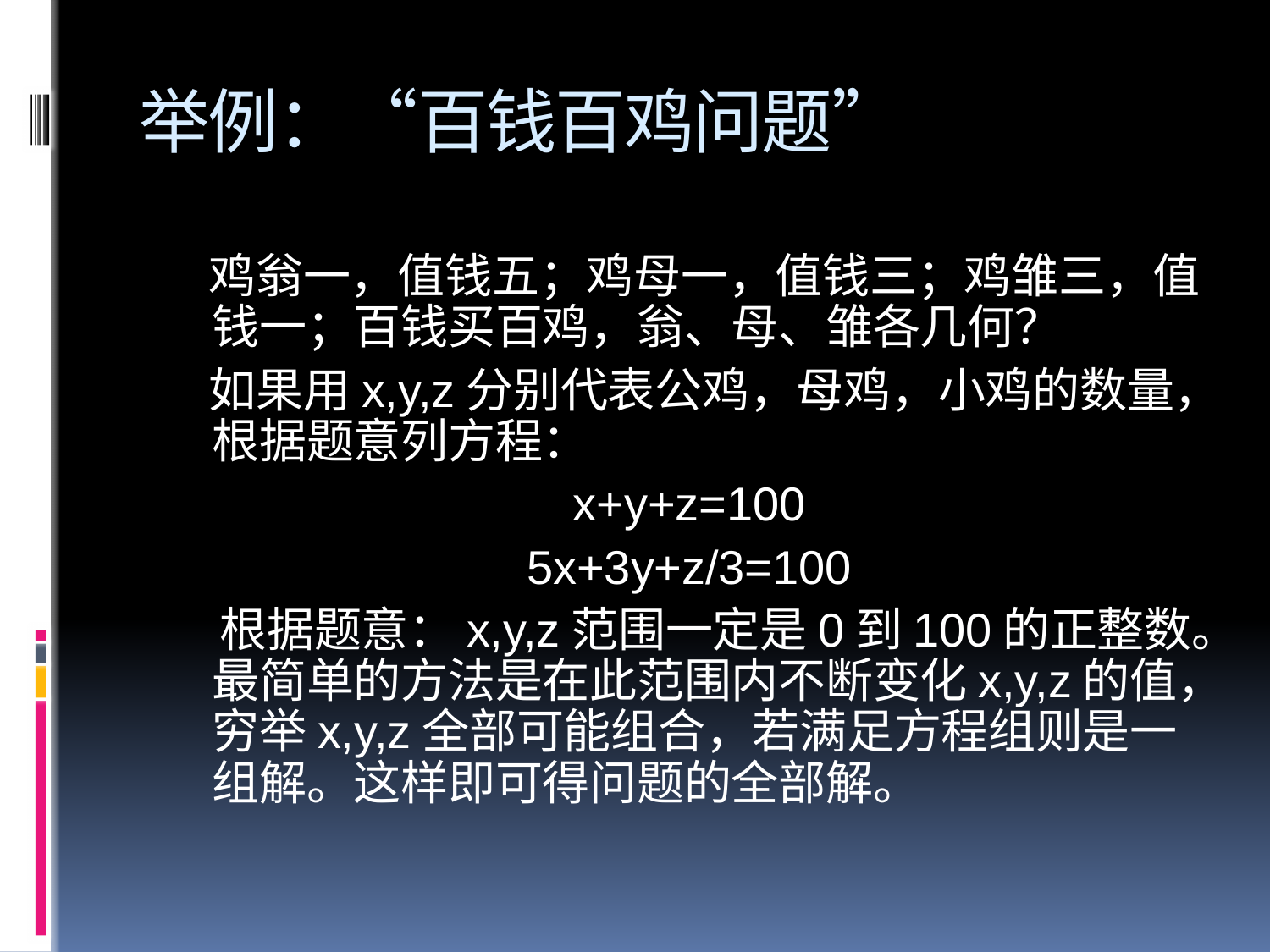

# 举例：“百钱百鸡问题”
   鸡翁一，值钱五；鸡母一，值钱三；鸡雏三，值钱一；百钱买百鸡，翁、母、雏各几何？
   如果用x,y,z分别代表公鸡，母鸡，小鸡的数量，根据题意列方程：
x+y+z=100
5x+3y+z/3=100
    根据题意：x,y,z范围一定是0到100的正整数。最简单的方法是在此范围内不断变化x,y,z的值，穷举x,y,z全部可能组合，若满足方程组则是一组解。这样即可得问题的全部解。